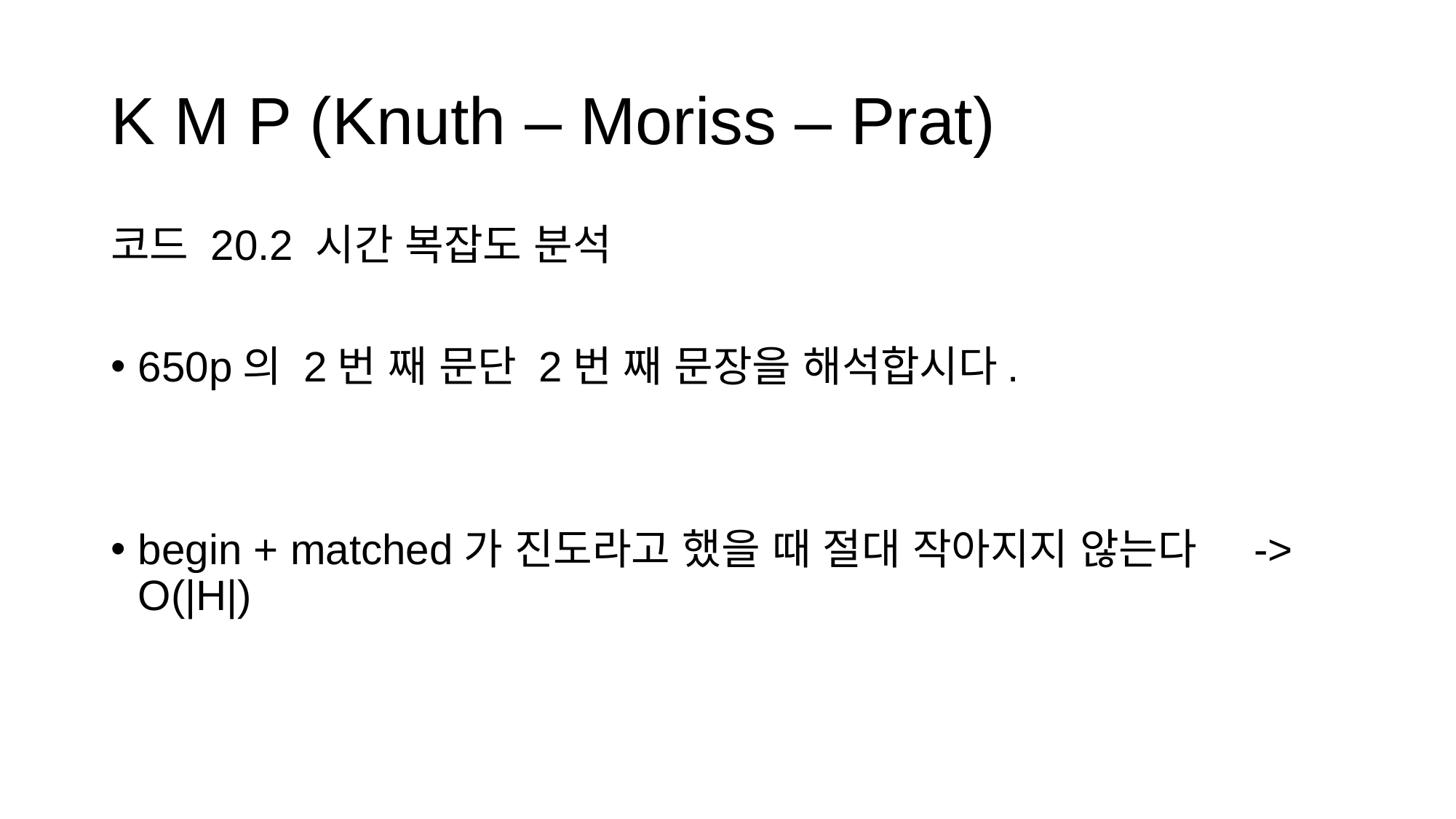

# K M P (Knuth – Moriss – Prat)
코드 20.2 시간 복잡도 분석

650p의 2번 째 문단 2번 째 문장을 해석합시다.

begin + matched가 진도라고 했을 때 절대 작아지지 않는다    -> O(|H|)